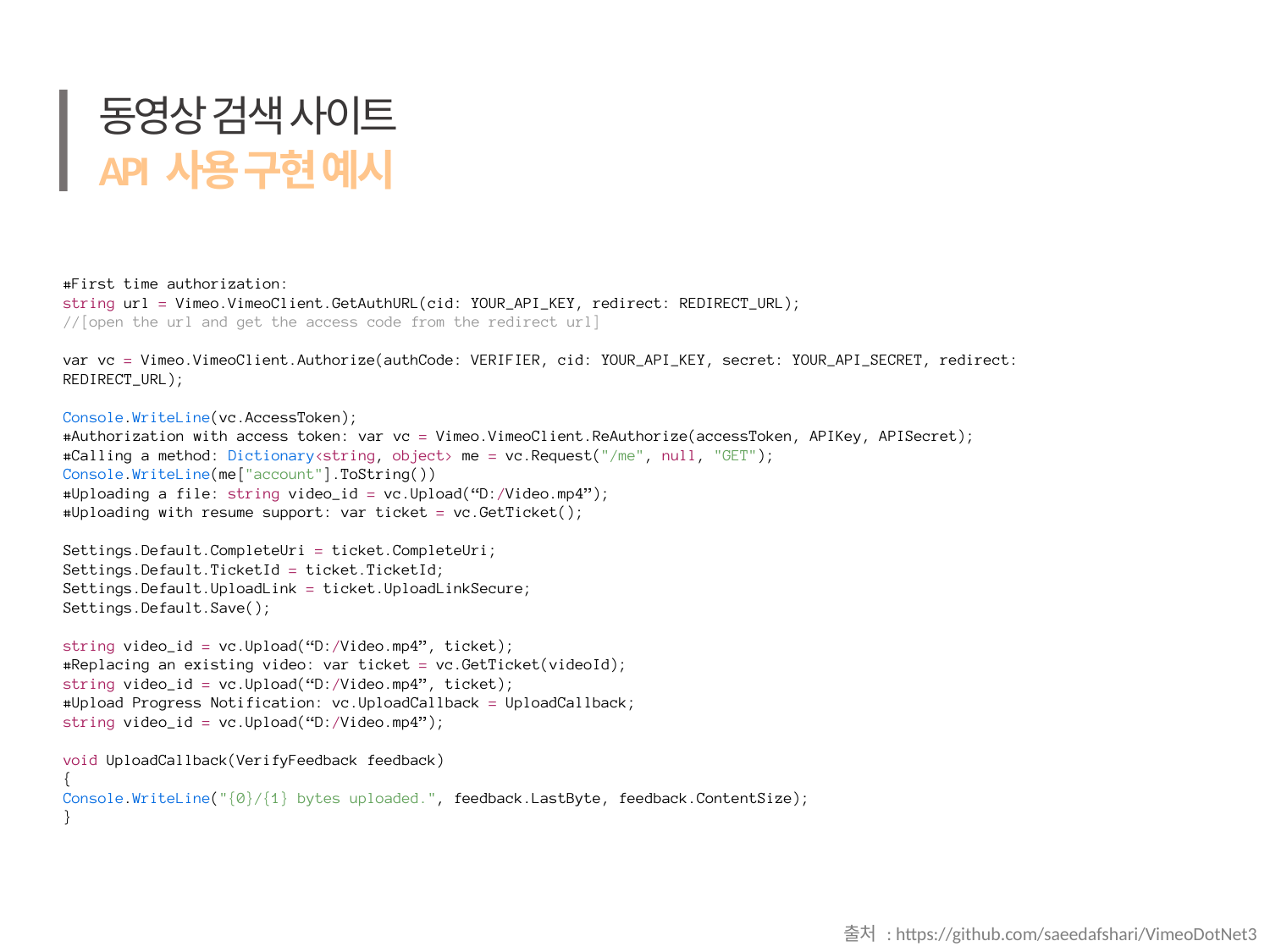

동영상 검색 사이트

API 사용 구현 예시
#First time authorization:
string url = Vimeo.VimeoClient.GetAuthURL(cid: YOUR_API_KEY, redirect: REDIRECT_URL);
//[open the url and get the access code from the redirect url]

var vc = Vimeo.VimeoClient.Authorize(authCode: VERIFIER, cid: YOUR_API_KEY, secret: YOUR_API_SECRET, redirect: REDIRECT_URL);

Console.WriteLine(vc.AccessToken);
#Authorization with access token: var vc = Vimeo.VimeoClient.ReAuthorize(accessToken, APIKey, APISecret);
#Calling a method: Dictionary<string, object> me = vc.Request("/me", null, "GET");
Console.WriteLine(me["account"].ToString())
#Uploading a file: string video_id = vc.Upload(“D:/Video.mp4”);
#Uploading with resume support: var ticket = vc.GetTicket();

Settings.Default.CompleteUri = ticket.CompleteUri;
Settings.Default.TicketId = ticket.TicketId;
Settings.Default.UploadLink = ticket.UploadLinkSecure;
Settings.Default.Save();

string video_id = vc.Upload(“D:/Video.mp4”, ticket);
#Replacing an existing video: var ticket = vc.GetTicket(videoId);
string video_id = vc.Upload(“D:/Video.mp4”, ticket);
#Upload Progress Notification: vc.UploadCallback = UploadCallback;
string video_id = vc.Upload(“D:/Video.mp4”);

void UploadCallback(VerifyFeedback feedback)
{
Console.WriteLine("{0}/{1} bytes uploaded.", feedback.LastByte, feedback.ContentSize);
}
출처 : https://github.com/saeedafshari/VimeoDotNet3